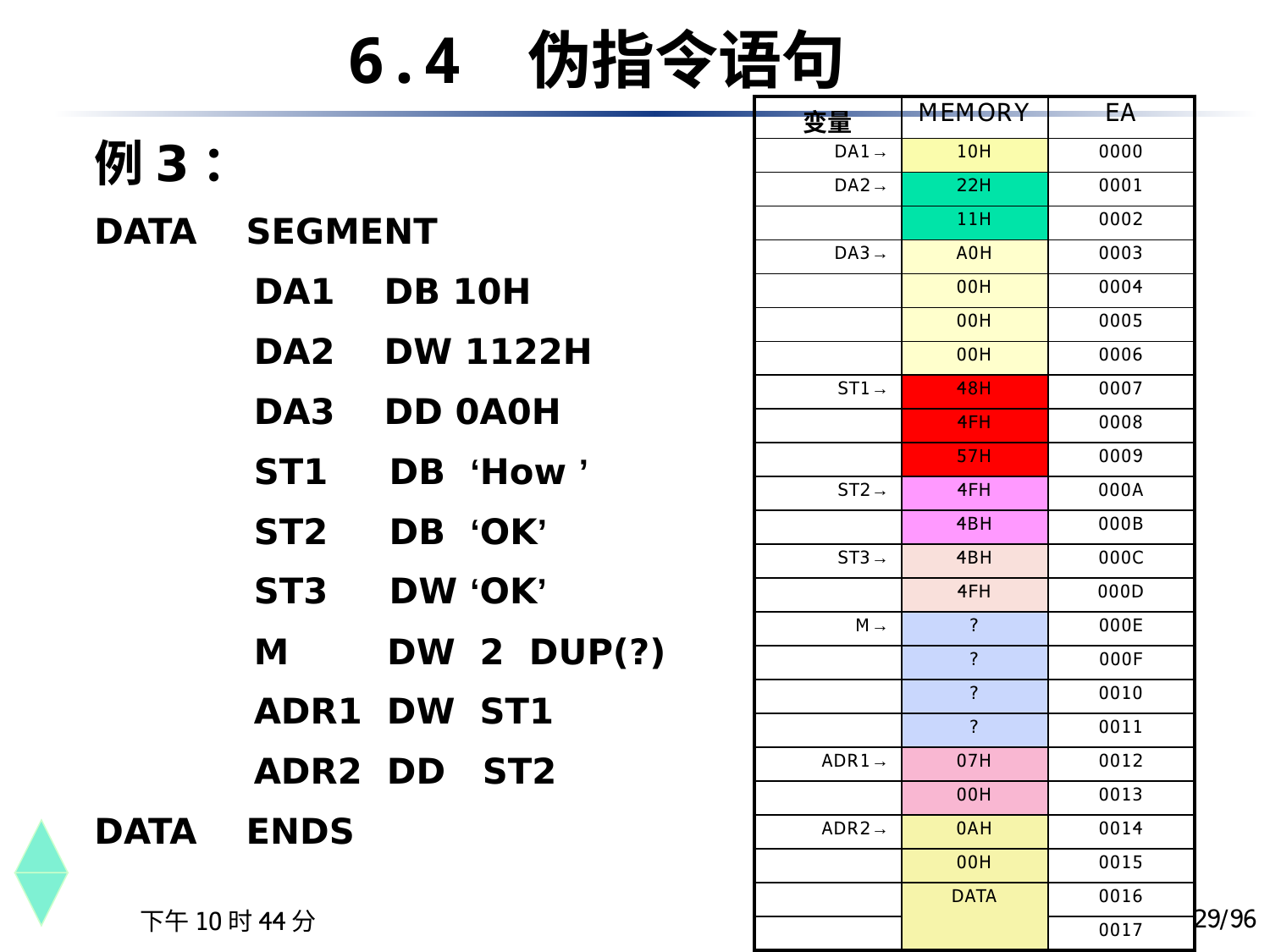

6.4	 伪指令语句
| 变量 | MEMORY | EA |
| --- | --- | --- |
| DA1→ | 10H | 0000 |
| DA2→ | 22H | 0001 |
|  | 11H | 0002 |
| DA3→ | A0H | 0003 |
|  | 00H | 0004 |
|  | 00H | 0005 |
|  | 00H | 0006 |
| ST1→ | 48H | 0007 |
|  | 4FH | 0008 |
|  | 57H | 0009 |
| ST2→ | 4FH | 000A |
|  | 4BH | 000B |
| ST3→ | 4BH | 000C |
|  | 4FH | 000D |
| M→ | ? | 000E |
|  | ? | 000F |
|  | ? | 0010 |
|  | ? | 0011 |
| ADR1→ | 07H | 0012 |
|  | 00H | 0013 |
| ADR2→ | 0AH | 0014 |
|  | 00H | 0015 |
|  | DATA | 0016 |
|  |  | 0017 |
例3：
DATA    SEGMENT
             DA1    DB 10H
             DA2    DW 1122H
             DA3    DD 0A0H
             ST1     DB  ‘How ’
             ST2     DB  ‘OK’
             ST3     DW ‘OK’
             M        DW  2  DUP(?)
             ADR1  DW  ST1
             ADR2  DD   ST2
DATA    ENDS
29/96
下午10时44分